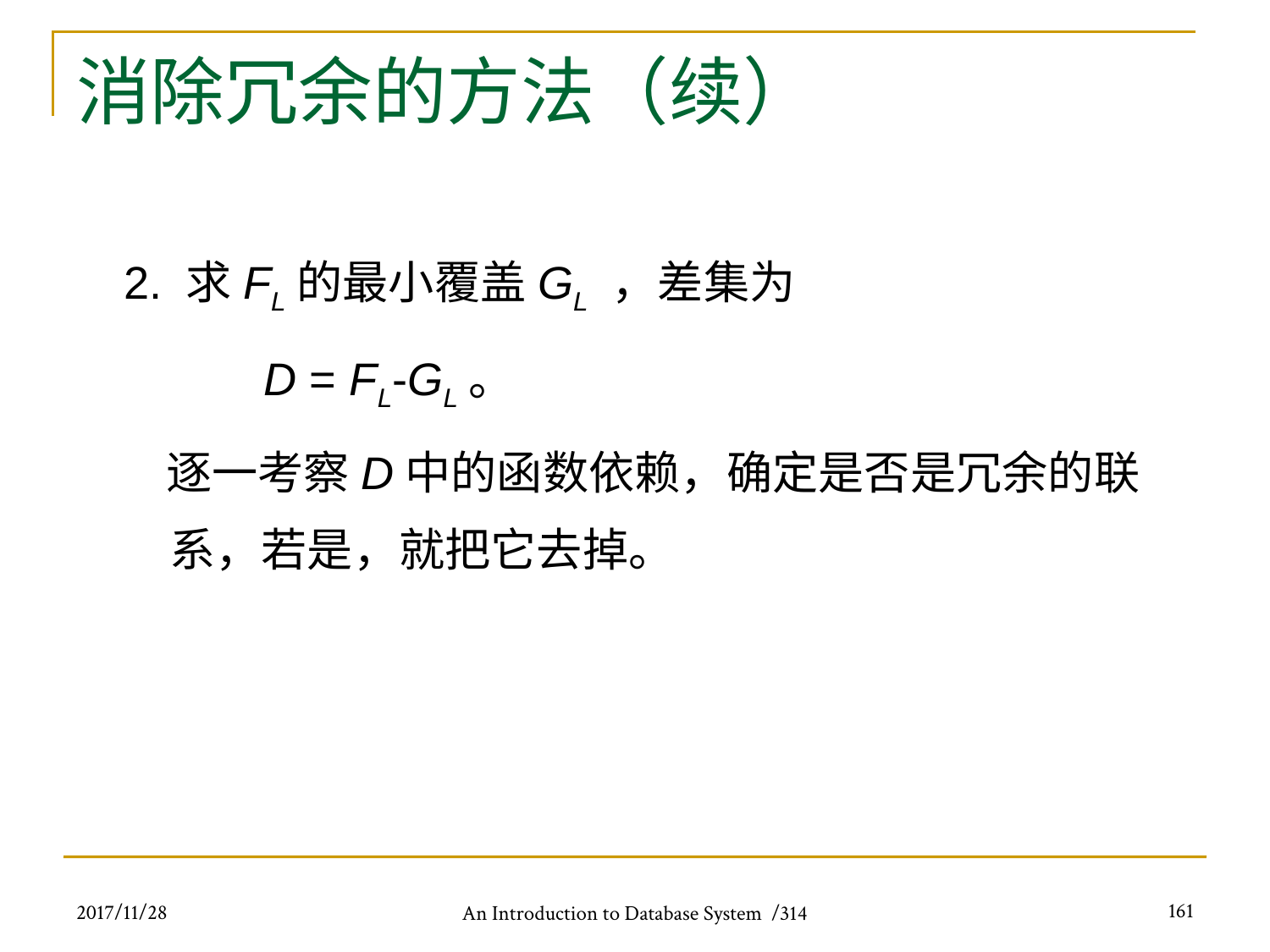

# 消除冗余的方法（续）
2. 求FL的最小覆盖GL ，差集为
           D = FL-GL。
   逐一考察D中的函数依赖，确定是否是冗余的联系，若是，就把它去掉。
2017/11/28
161
An Introduction to Database System  /314